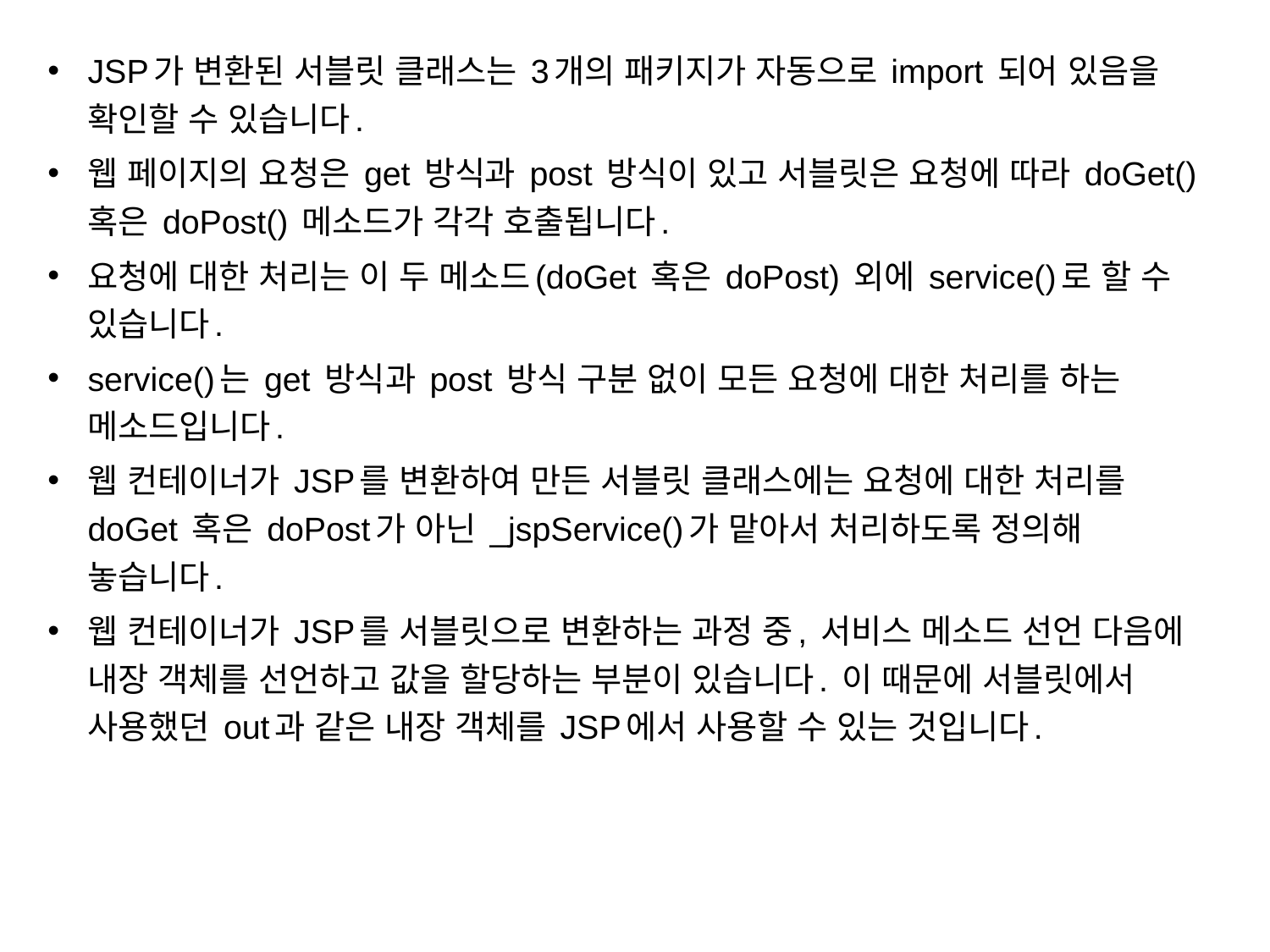

JSP가 변환된 서블릿 클래스는 3개의 패키지가 자동으로 import 되어 있음을 확인할 수 있습니다.
웹 페이지의 요청은 get 방식과 post 방식이 있고 서블릿은 요청에 따라 doGet() 혹은 doPost() 메소드가 각각 호출됩니다.
요청에 대한 처리는 이 두 메소드(doGet 혹은 doPost) 외에 service()로 할 수 있습니다.
service()는 get 방식과 post 방식 구분 없이 모든 요청에 대한 처리를 하는 메소드입니다.
웹 컨테이너가 JSP를 변환하여 만든 서블릿 클래스에는 요청에 대한 처리를 doGet 혹은 doPost가 아닌 _jspService()가 맡아서 처리하도록 정의해 놓습니다.
웹 컨테이너가 JSP를 서블릿으로 변환하는 과정 중, 서비스 메소드 선언 다음에 내장 객체를 선언하고 값을 할당하는 부분이 있습니다. 이 때문에 서블릿에서 사용했던 out과 같은 내장 객체를 JSP에서 사용할 수 있는 것입니다.